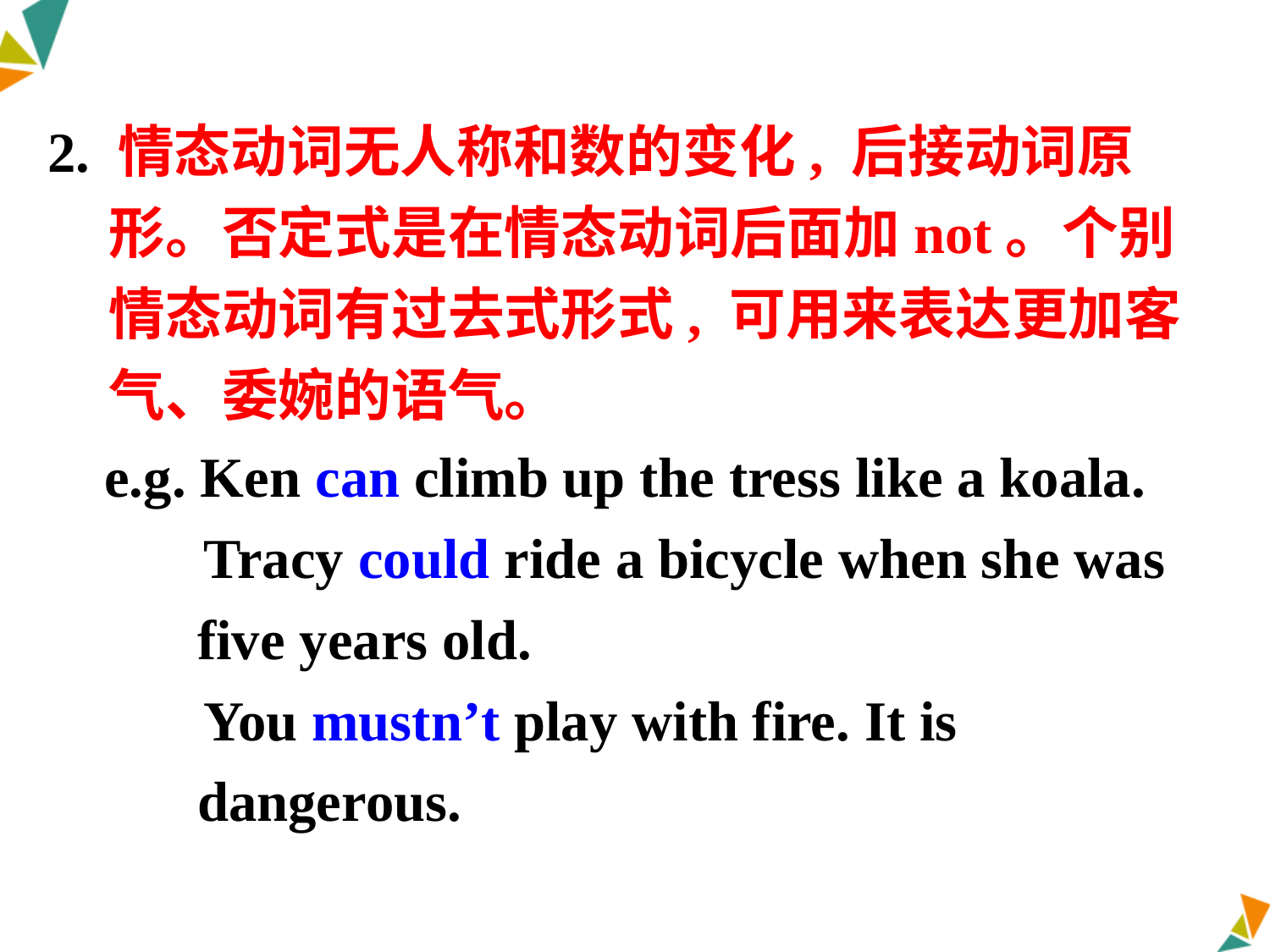

2. 情态动词无人称和数的变化, 后接动词原形。否定式是在情态动词后面加not。个别情态动词有过去式形式, 可用来表达更加客气、委婉的语气。
    e.g. Ken can climb up the tress like a koala.
           Tracy could ride a bicycle when she was five years old.
           You mustn’t play with fire. It is dangerous.